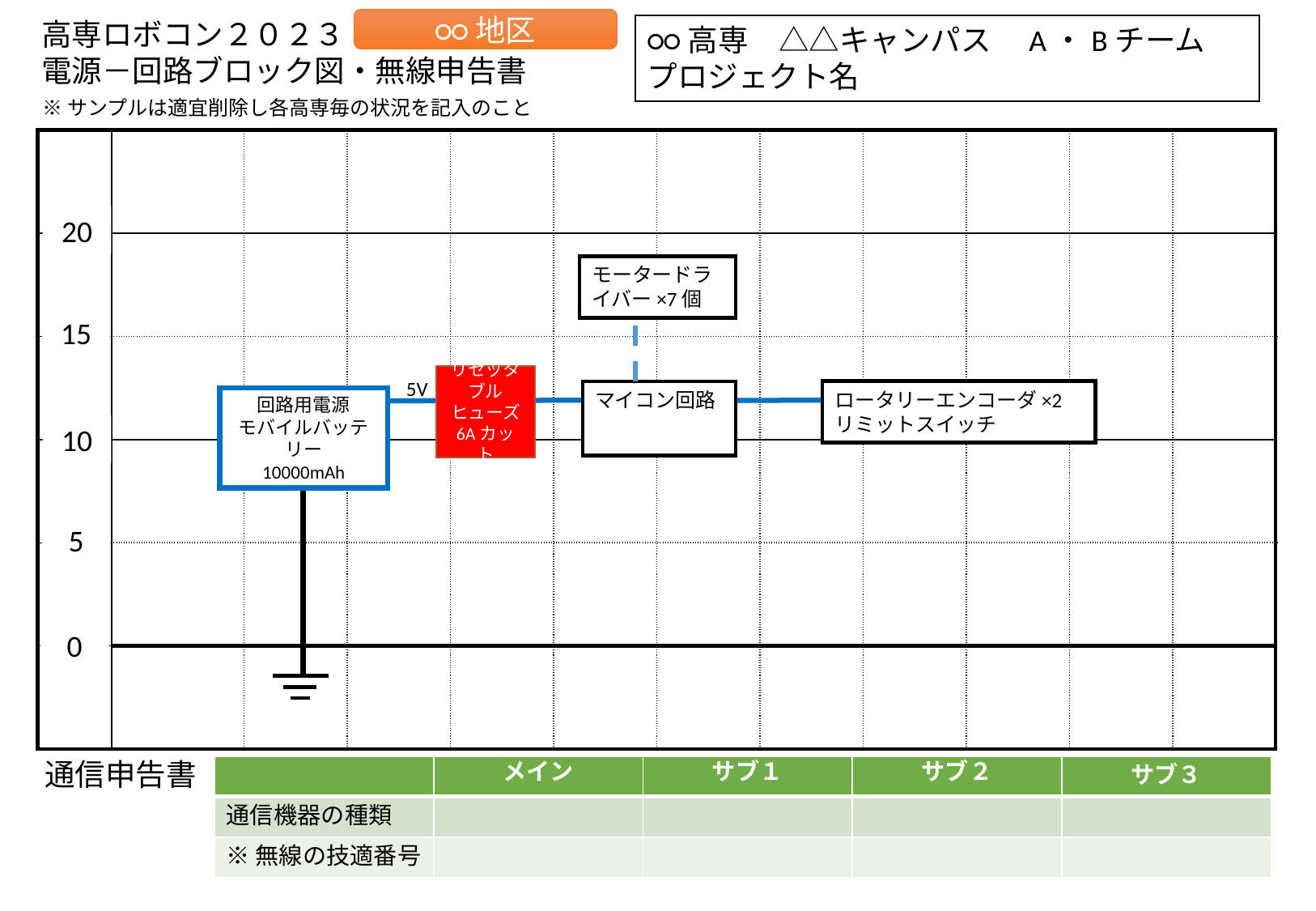

○○地区
○○高専　△△キャンパス　A・Bチーム
プロジェクト名
モータードライバー×7個
リセッタブルヒューズ
6Aカット
5V
ロータリーエンコーダ×2
リミットスイッチ
マイコン回路

回路用電源
モバイルバッテリー
10000mAh

|  | メイン | サブ１ | サブ２ | サブ３ |
| --- | --- | --- | --- | --- |
| 通信機器の種類 |  |  |  |  |
| ※無線の技適番号 |  |  |  |  |